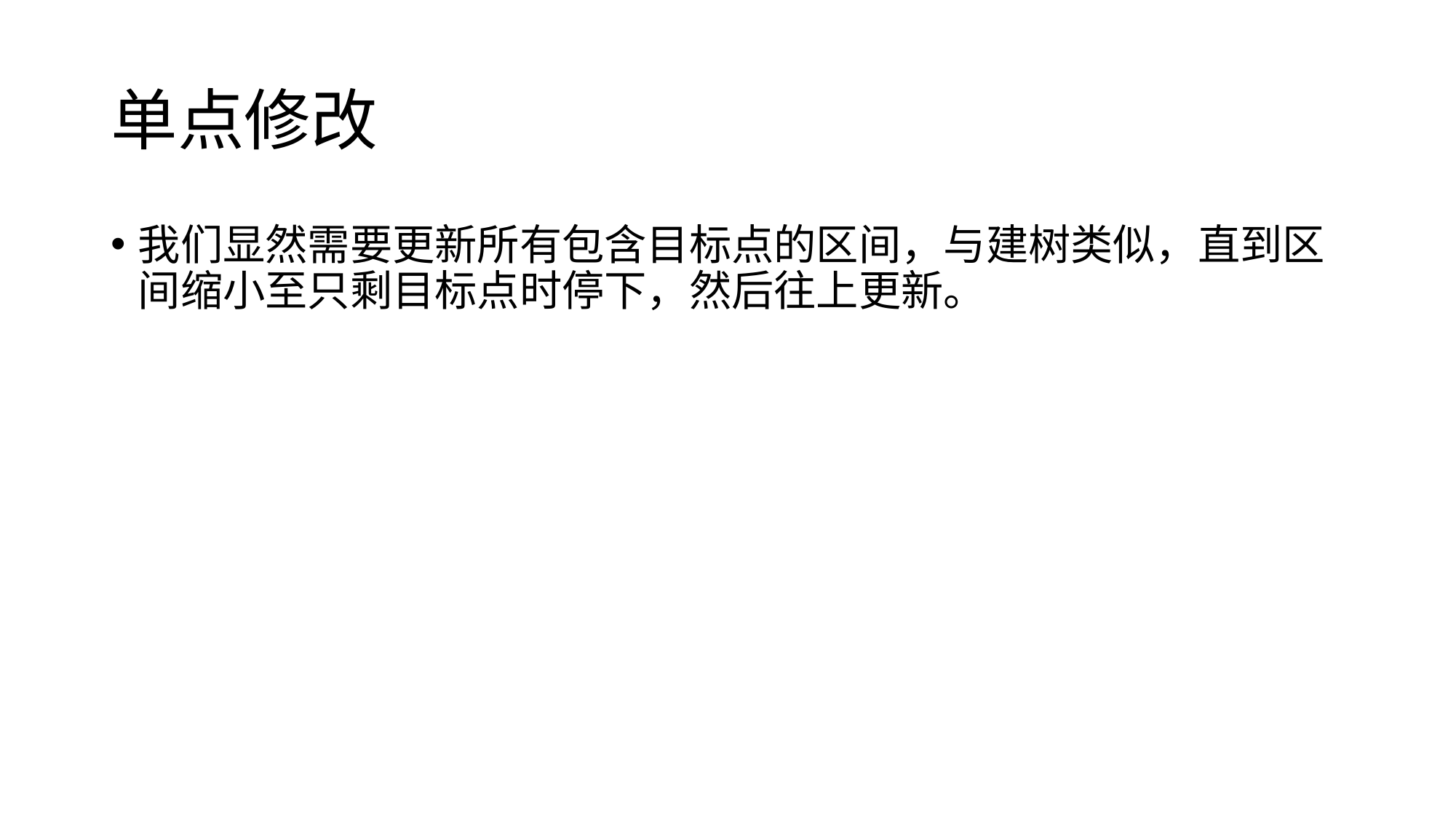

# 单点修改
我们显然需要更新所有包含目标点的区间，与建树类似，直到区间缩小至只剩目标点时停下，然后往上更新。